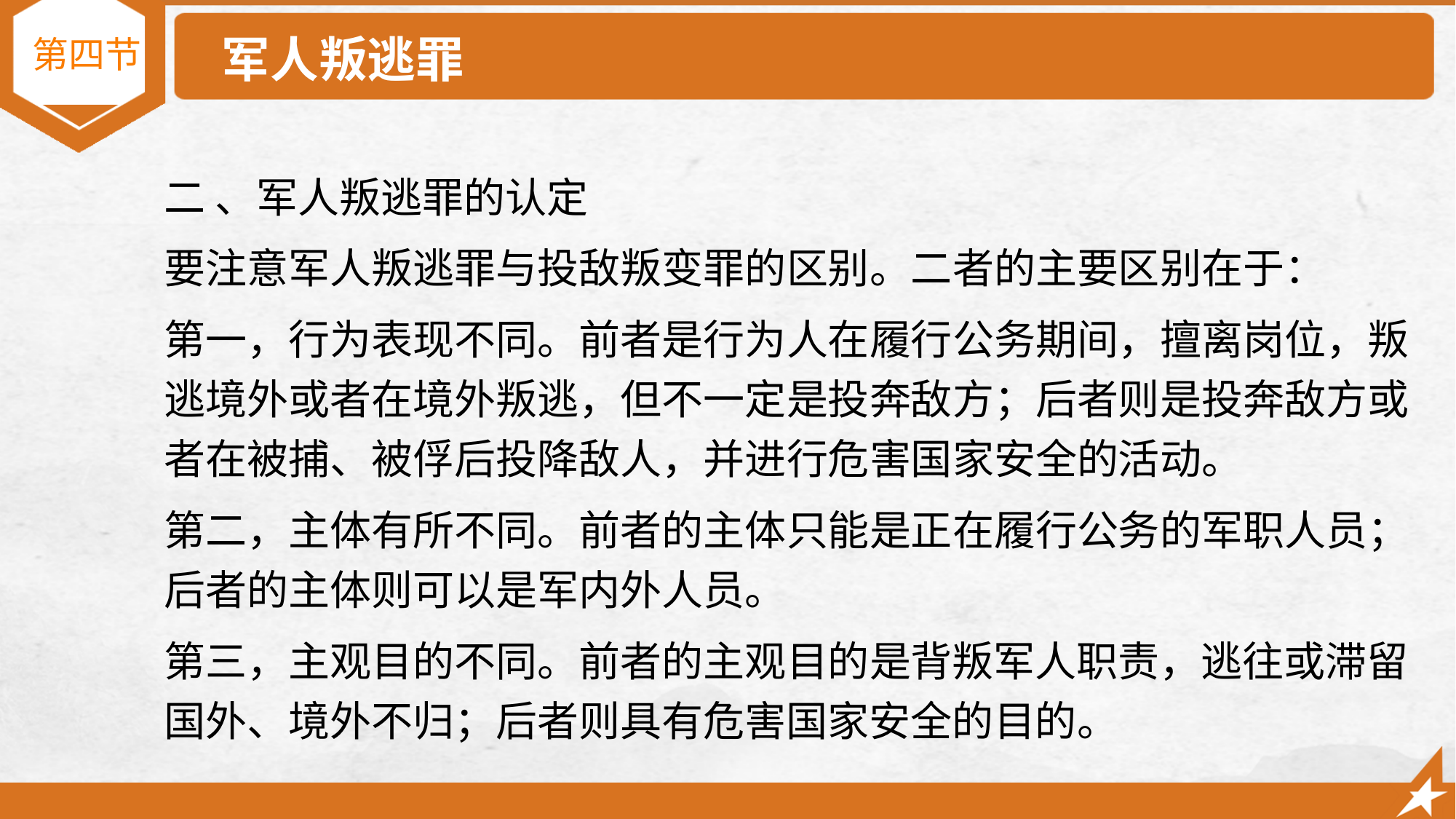

第四节
# 军人叛逃罪
二 、军人叛逃罪的认定
要注意军人叛逃罪与投敌叛变罪的区别。二者的主要区别在于：
第一，行为表现不同。前者是行为人在履行公务期间，擅离岗位，叛逃境外或者在境外叛逃，但不一定是投奔敌方；后者则是投奔敌方或者在被捕、被俘后投降敌人，并进行危害国家安全的活动。
第二，主体有所不同。前者的主体只能是正在履行公务的军职人员；后者的主体则可以是军内外人员。
第三，主观目的不同。前者的主观目的是背叛军人职责，逃往或滞留国外、境外不归；后者则具有危害国家安全的目的。